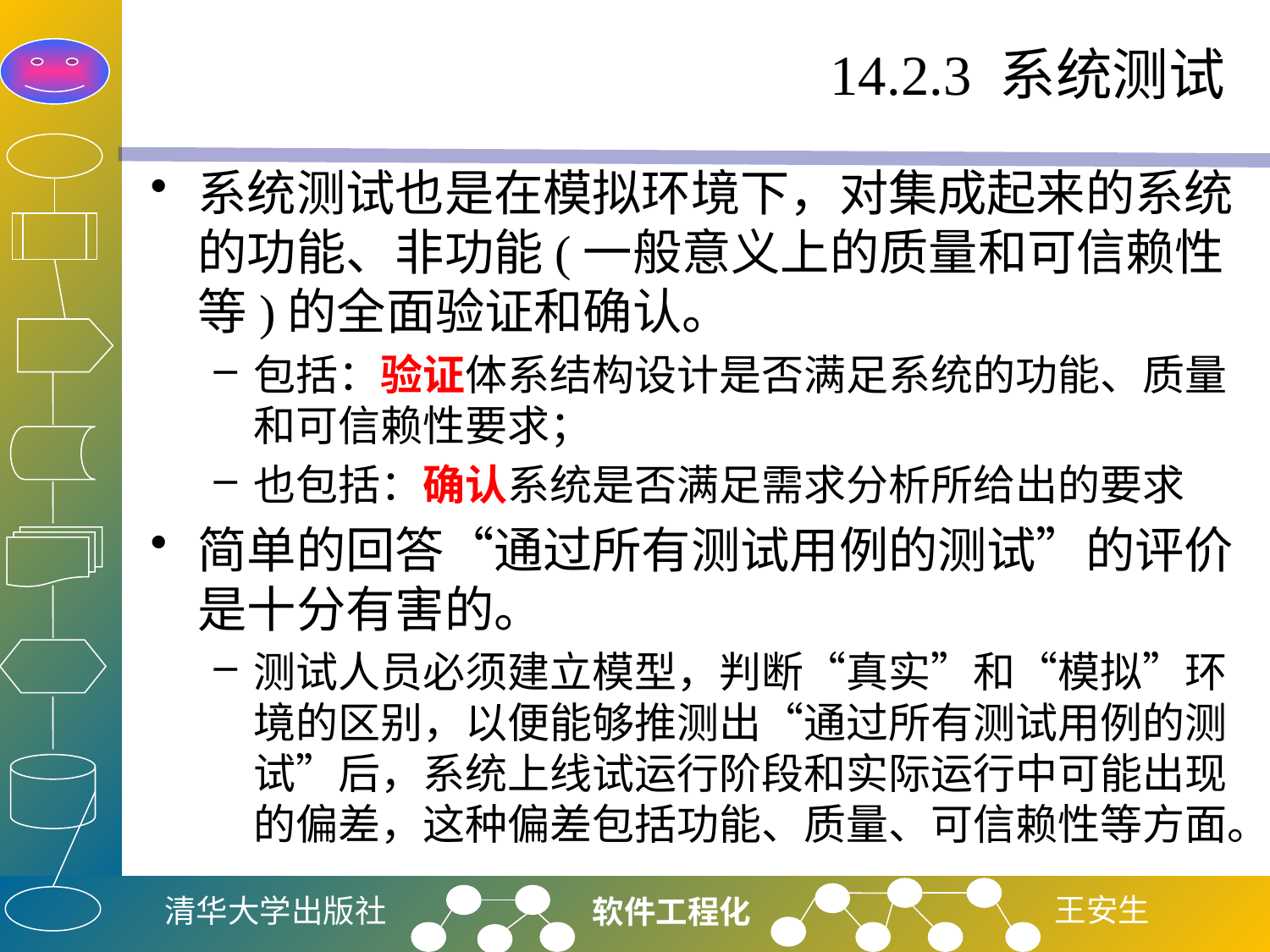

# 14.2.3 系统测试
系统测试也是在模拟环境下，对集成起来的系统的功能、非功能(一般意义上的质量和可信赖性等)的全面验证和确认。
包括：验证体系结构设计是否满足系统的功能、质量和可信赖性要求；
也包括：确认系统是否满足需求分析所给出的要求
简单的回答“通过所有测试用例的测试”的评价是十分有害的。
测试人员必须建立模型，判断“真实”和“模拟”环境的区别，以便能够推测出“通过所有测试用例的测试”后，系统上线试运行阶段和实际运行中可能出现的偏差，这种偏差包括功能、质量、可信赖性等方面。